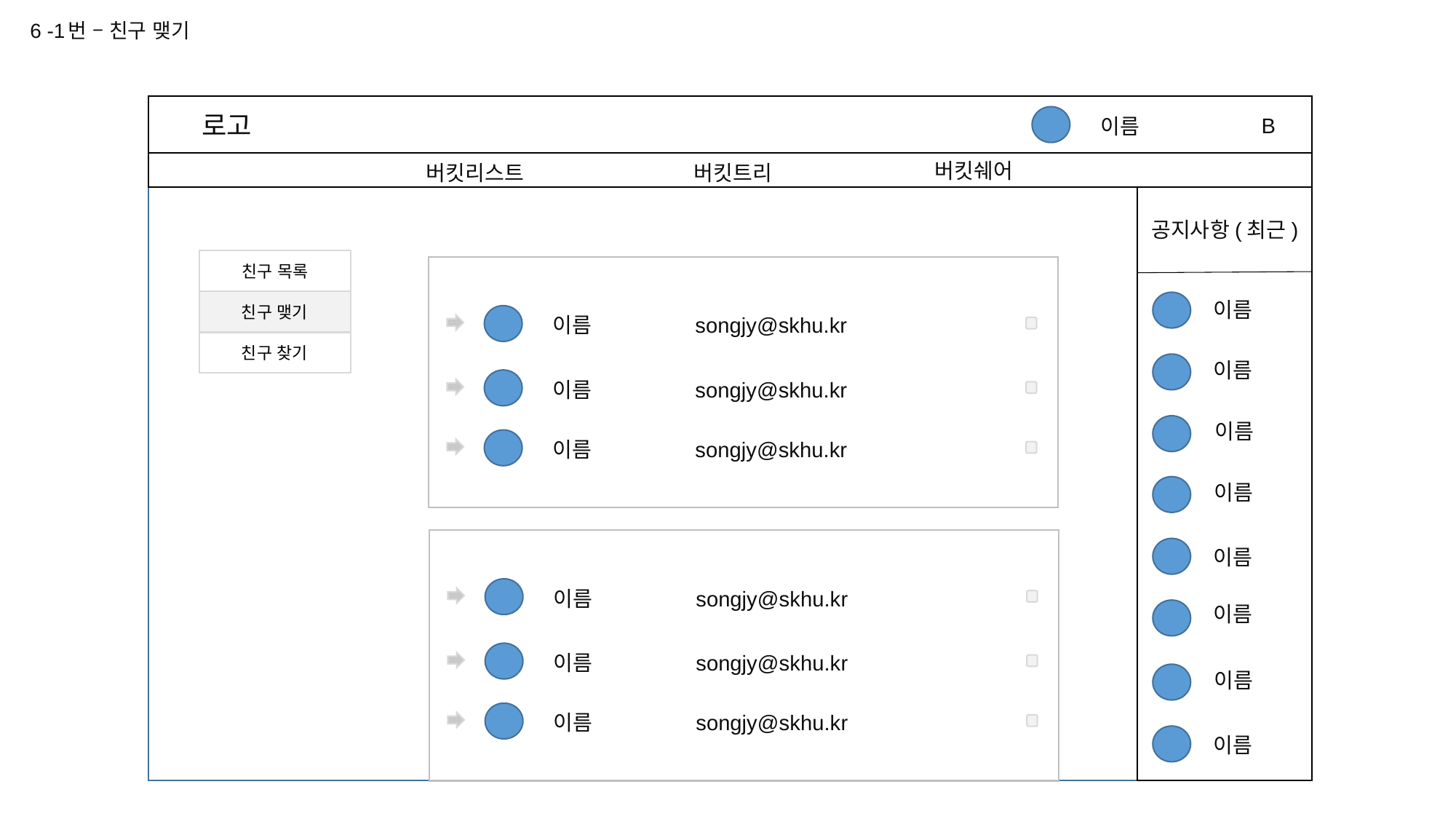

# 6 -1번 – 친구 맺기

로고
B
이름
버킷쉐어

버킷리스트
버킷트리

공지사항(최근)
친구 목록

이름
songjy@skhu.kr

이름
songjy@skhu.kr

이름
songjy@skhu.kr

이름
친구 맺기

친구 찾기
이름

이름

이름

이름
songjy@skhu.kr

이름
songjy@skhu.kr

이름
songjy@skhu.kr

이름
이름

이름

이름